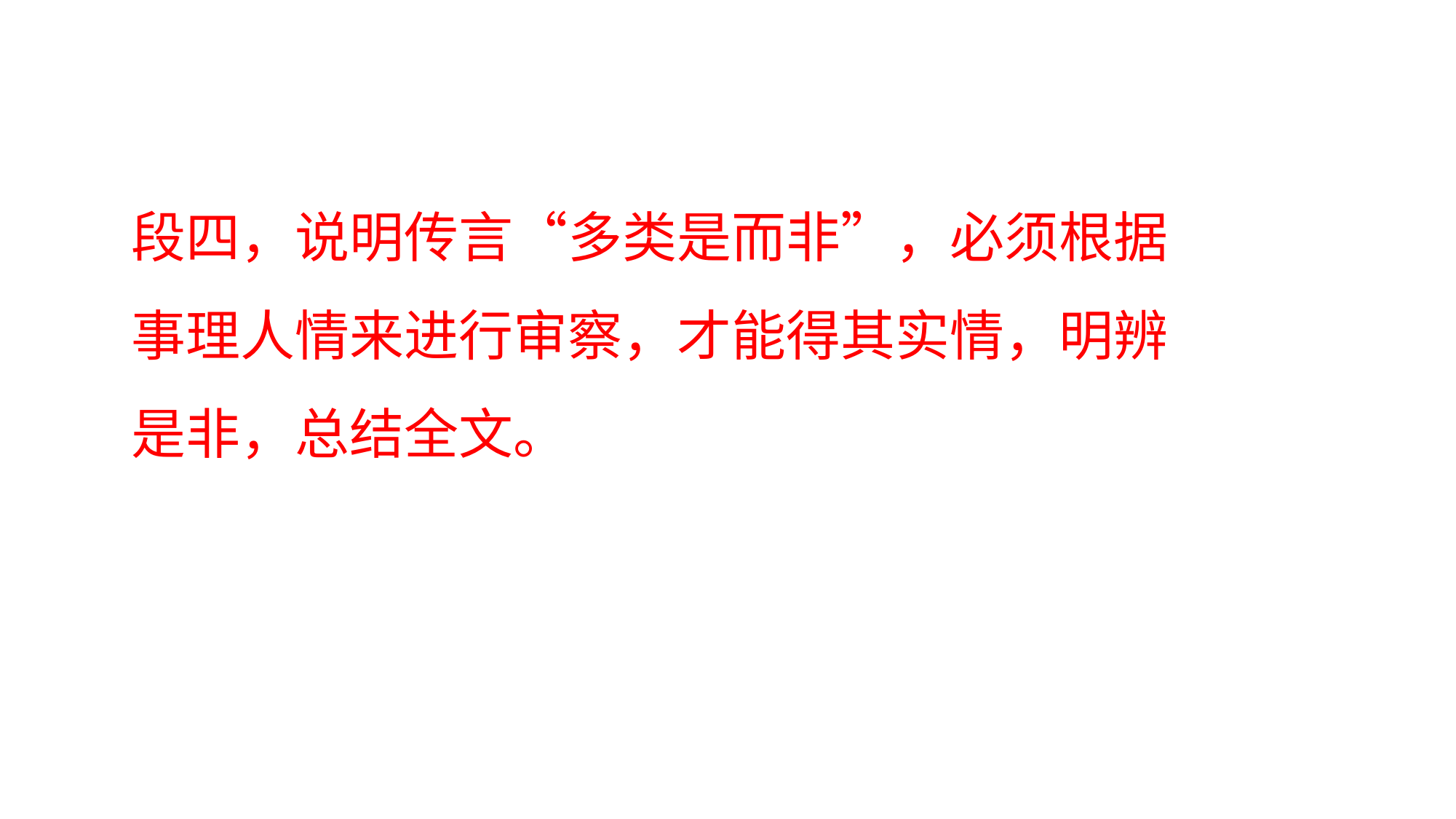

段四，说明传言“多类是而非”，必须根据事理人情来进行审察，才能得其实情，明辨是非，总结全文。